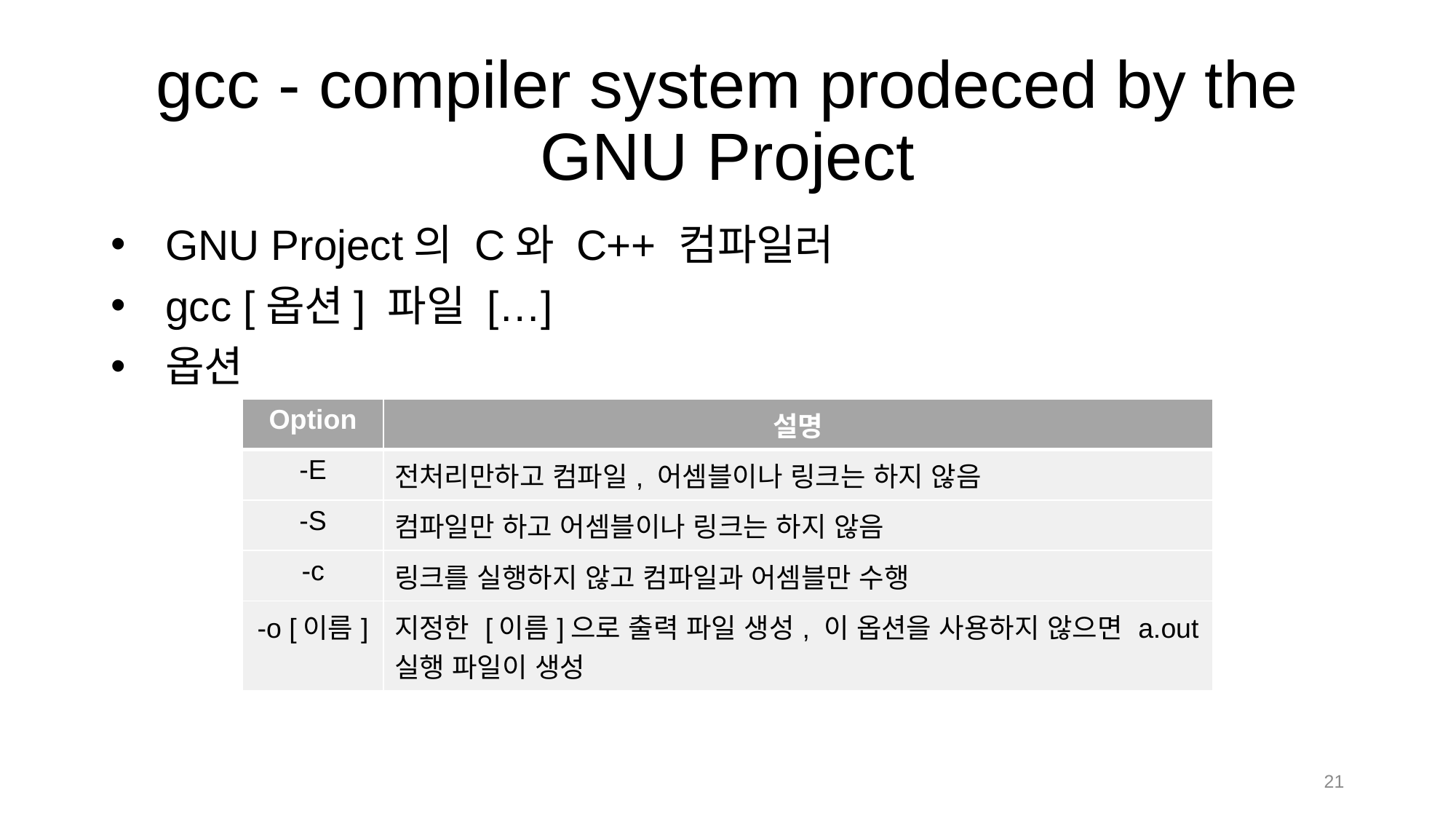

# gcc - compiler system prodeced by the GNU Project
GNU Project의 C와 C++ 컴파일러
gcc [옵션] 파일 […]
옵션
| Option | 설명 |
| --- | --- |
| -E | 전처리만하고 컴파일, 어셈블이나 링크는 하지 않음 |
| -S | 컴파일만 하고 어셈블이나 링크는 하지 않음 |
| -c | 링크를 실행하지 않고 컴파일과 어셈블만 수행 |
| -o [이름] | 지정한 [이름]으로 출력 파일 생성, 이 옵션을 사용하지 않으면 a.out 실행 파일이 생성 |
21